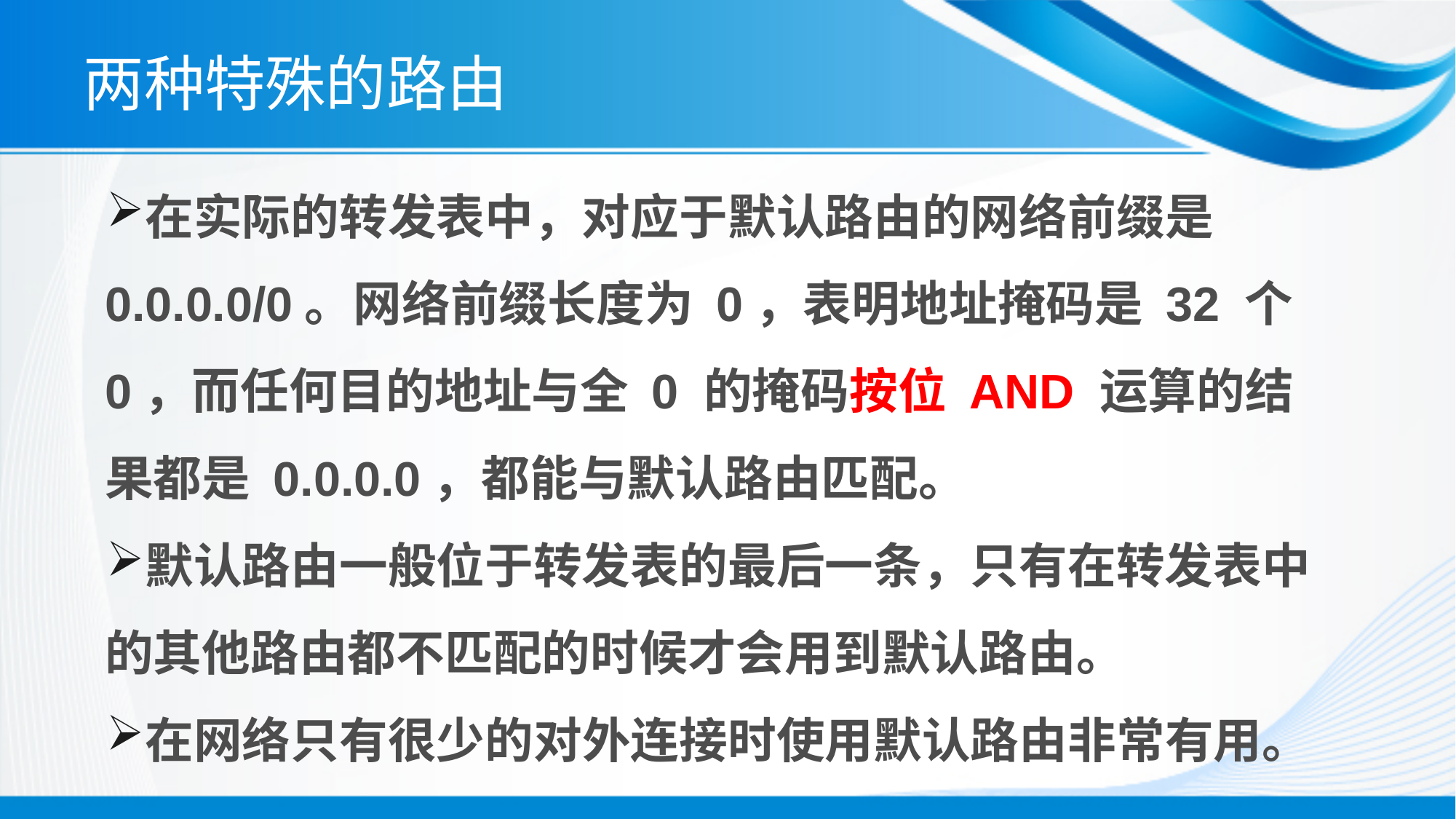

# 两种特殊的路由
在实际的转发表中，对应于默认路由的网络前缀是 0.0.0.0/0。网络前缀长度为 0，表明地址掩码是 32 个 0，而任何目的地址与全 0 的掩码按位 AND 运算的结果都是 0.0.0.0，都能与默认路由匹配。
默认路由一般位于转发表的最后一条，只有在转发表中的其他路由都不匹配的时候才会用到默认路由。
在网络只有很少的对外连接时使用默认路由非常有用。